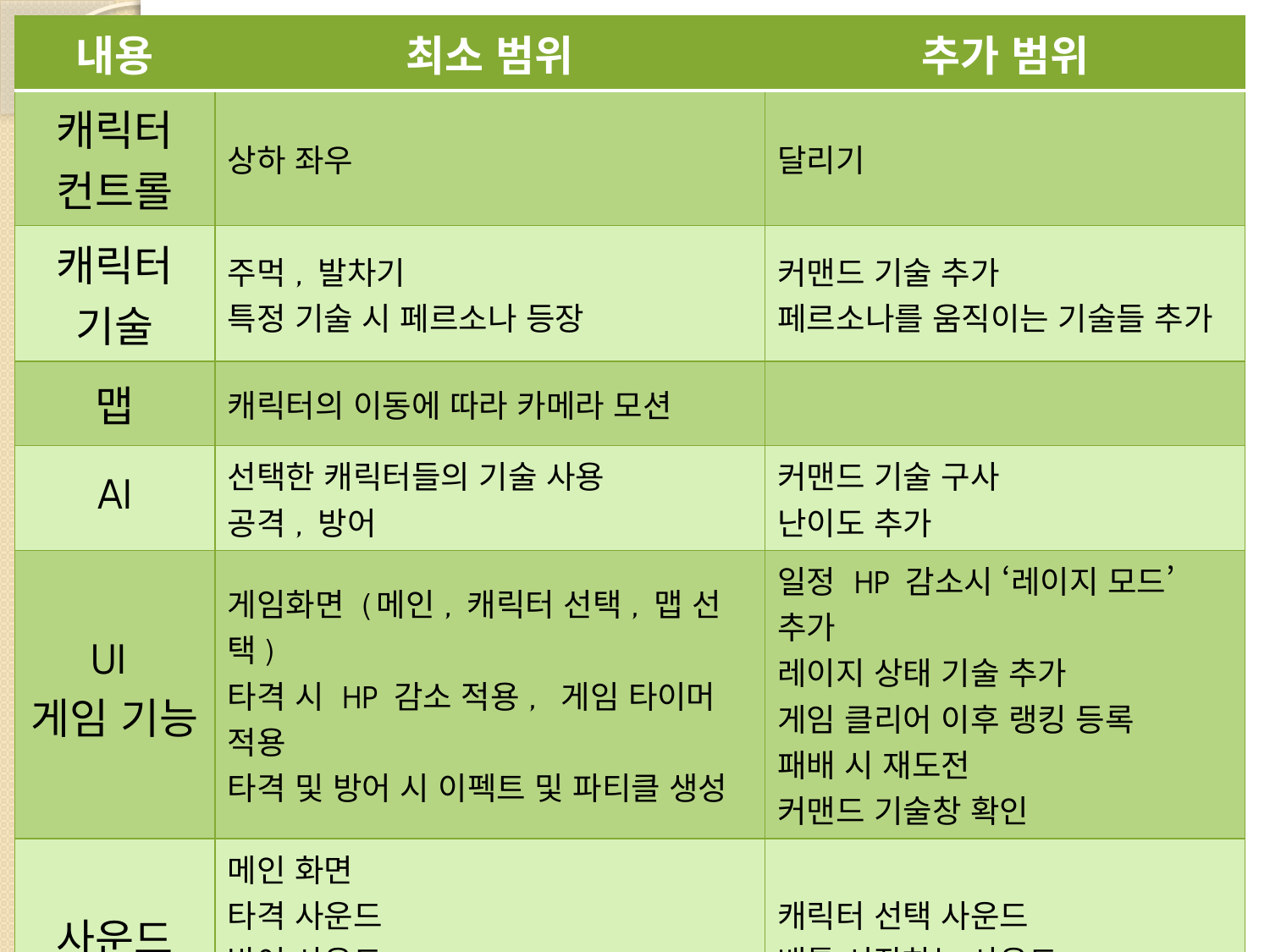

| 내용 | 최소 범위 | 추가 범위 |
| --- | --- | --- |
| 캐릭터 컨트롤 | 상하 좌우 | 달리기 |
| 캐릭터 기술 | 주먹, 발차기 특정 기술 시 페르소나 등장 | 커맨드 기술 추가 페르소나를 움직이는 기술들 추가 |
| 맵 | 캐릭터의 이동에 따라 카메라 모션 |  |
| AI | 선택한 캐릭터들의 기술 사용 공격, 방어 | 커맨드 기술 구사 난이도 추가 |
| UI 게임 기능 | 게임화면 (메인, 캐릭터 선택, 맵 선택) 타격 시 HP 감소 적용, 게임 타이머 적용 타격 및 방어 시 이펙트 및 파티클 생성 | 일정 HP 감소시 ‘레이지 모드’ 추가 레이지 상태 기술 추가 게임 클리어 이후 랭킹 등록 패배 시 재도전 커맨드 기술창 확인 |
| 사운드 | 메인 화면 타격 사운드 방어 사운드 BGM (격투 도중 계속 깔릴 음악) | 캐릭터 선택 사운드 배틀 시작하는 사운드 |